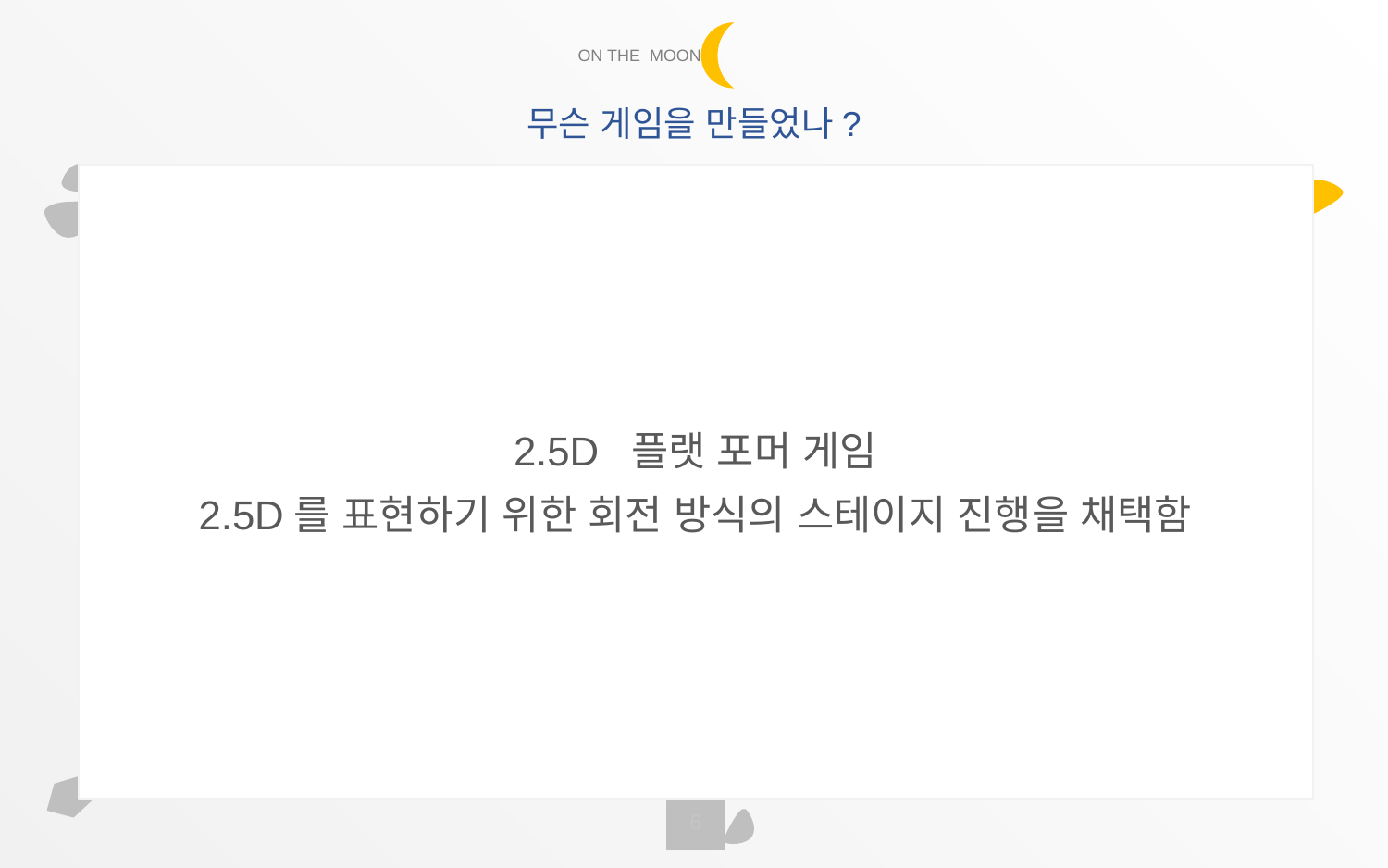

# ON THE  MOON
무슨 게임을 만들었나?
2.5D  플랫 포머 게임
2.5D를 표현하기 위한 회전 방식의 스테이지 진행을 채택함

6